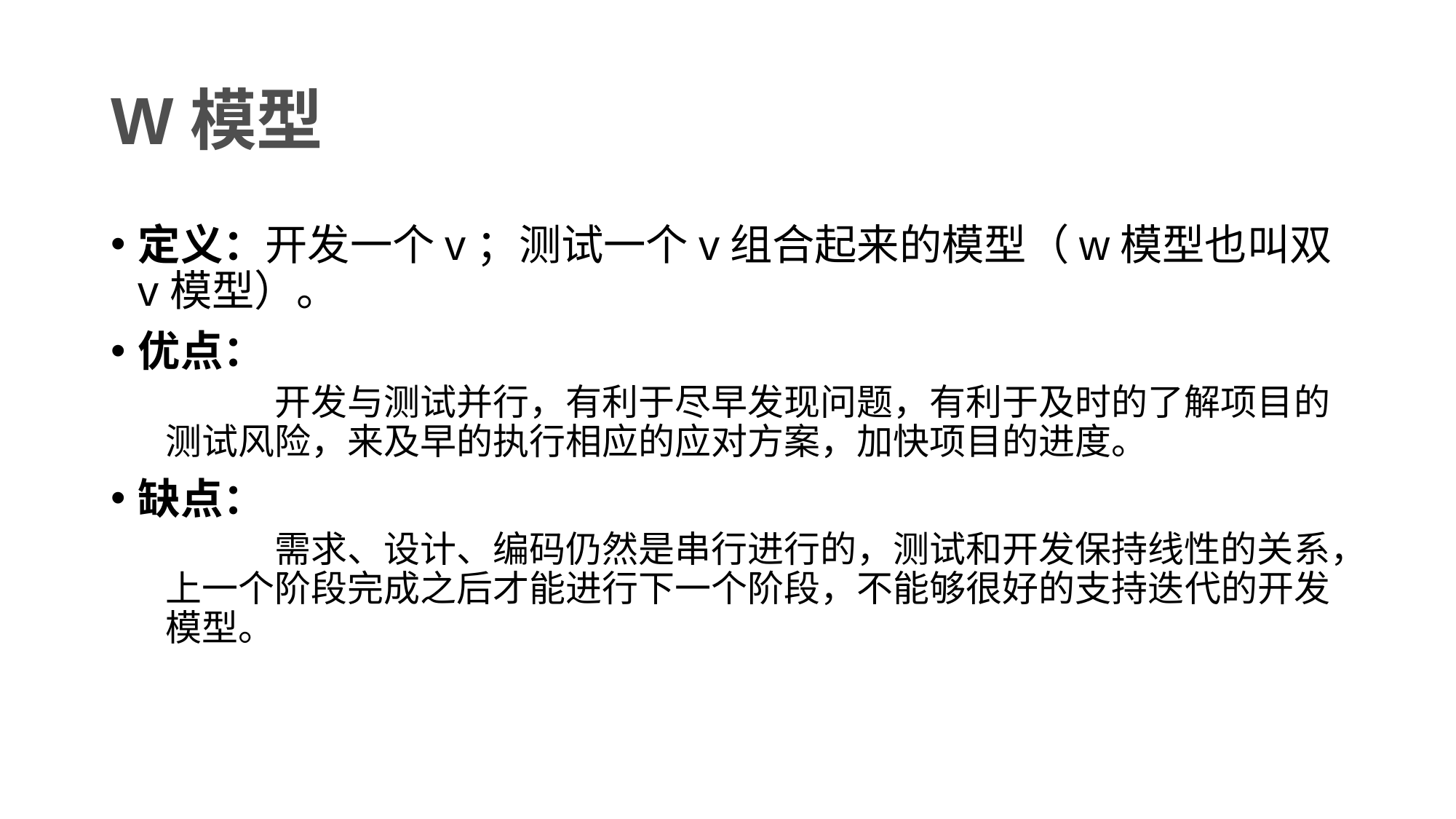

# W模型
定义：开发一个v；测试一个v组合起来的模型（w模型也叫双v模型）。
优点：
	开发与测试并行，有利于尽早发现问题，有利于及时的了解项目的测试风险，来及早的执行相应的应对方案，加快项目的进度。
缺点：
	需求、设计、编码仍然是串行进行的，测试和开发保持线性的关系，上一个阶段完成之后才能进行下一个阶段，不能够很好的支持迭代的开发模型。